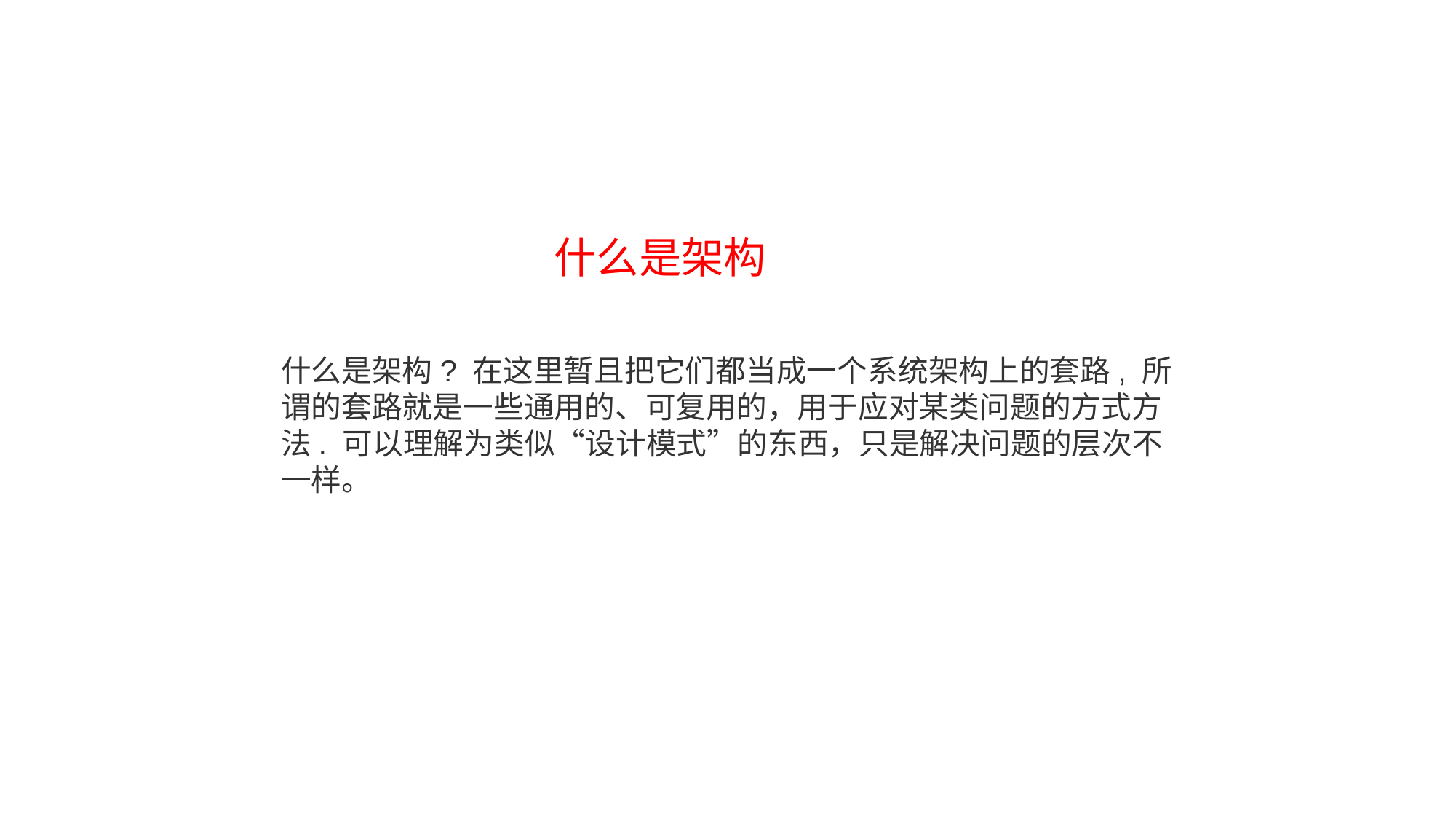

什么是架构
什么是架构? 在这里暂且把它们都当成一个系统架构上的套路, 所谓的套路就是一些通用的、可复用的，用于应对某类问题的方式方法. 可以理解为类似“设计模式”的东西，只是解决问题的层次不一样。